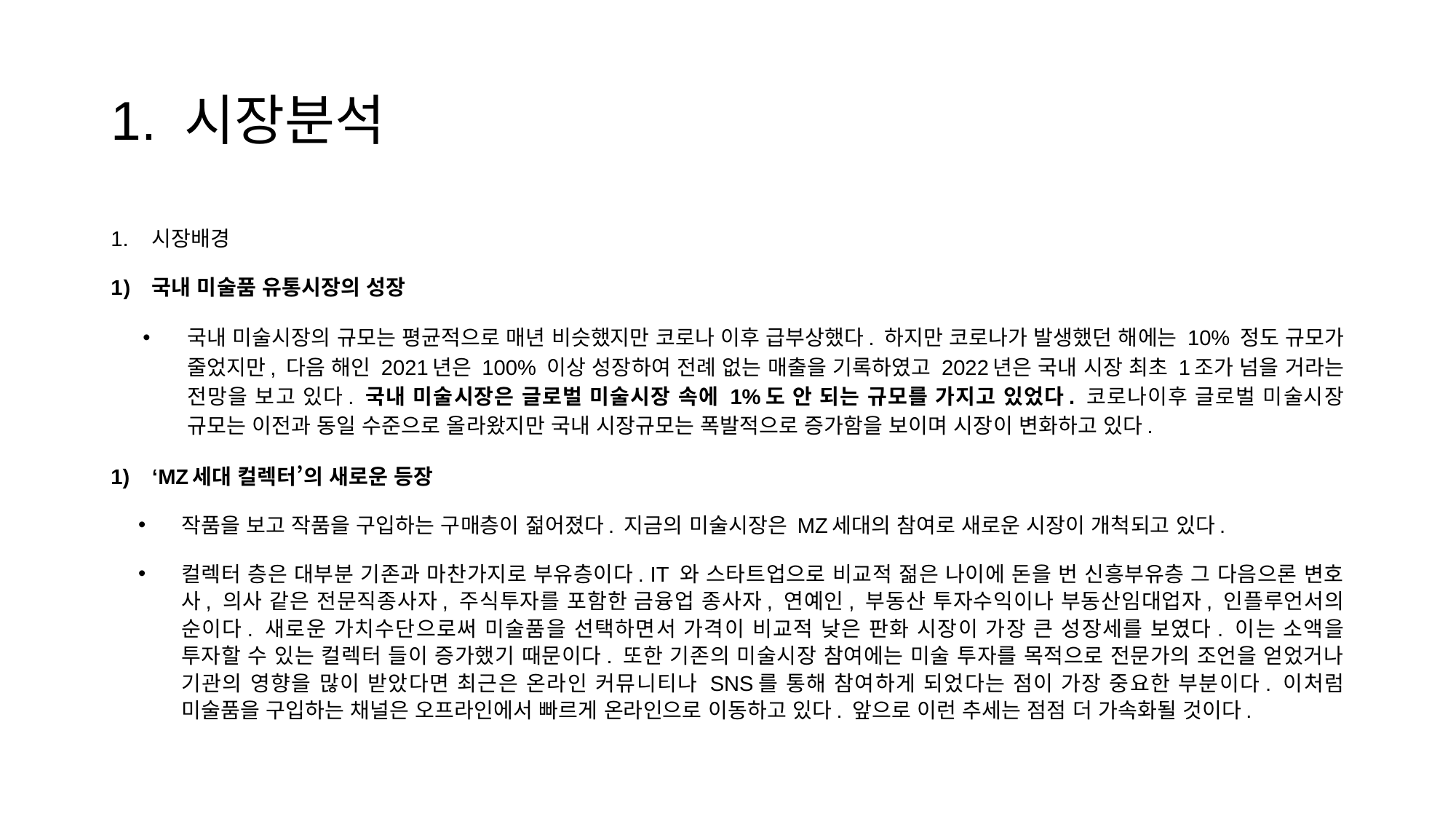

# 1. 시장분석
시장배경
국내 미술품 유통시장의 성장
국내 미술시장의 규모는 평균적으로 매년 비슷했지만 코로나 이후 급부상했다. 하지만 코로나가 발생했던 해에는 10% 정도 규모가 줄었지만, 다음 해인 2021년은 100% 이상 성장하여 전례 없는 매출을 기록하였고 2022년은 국내 시장 최초 1조가 넘을 거라는 전망을 보고 있다. 국내 미술시장은 글로벌 미술시장 속에 1%도 안 되는 규모를 가지고 있었다. 코로나이후 글로벌 미술시장 규모는 이전과 동일 수준으로 올라왔지만 국내 시장규모는 폭발적으로 증가함을 보이며 시장이 변화하고 있다.
‘MZ세대 컬렉터’의 새로운 등장
작품을 보고 작품을 구입하는 구매층이 젊어졌다. 지금의 미술시장은 MZ세대의 참여로 새로운 시장이 개척되고 있다.
컬렉터 층은 대부분 기존과 마찬가지로 부유층이다. IT 와 스타트업으로 비교적 젊은 나이에 돈을 번 신흥부유층 그 다음으론 변호사, 의사 같은 전문직종사자, 주식투자를 포함한 금융업 종사자, 연예인, 부동산 투자수익이나 부동산임대업자, 인플루언서의 순이다. 새로운 가치수단으로써 미술품을 선택하면서 가격이 비교적 낮은 판화 시장이 가장 큰 성장세를 보였다. 이는 소액을 투자할 수 있는 컬렉터 들이 증가했기 때문이다. 또한 기존의 미술시장 참여에는 미술 투자를 목적으로 전문가의 조언을 얻었거나 기관의 영향을 많이 받았다면 최근은 온라인 커뮤니티나 SNS를 통해 참여하게 되었다는 점이 가장 중요한 부분이다. 이처럼 미술품을 구입하는 채널은 오프라인에서 빠르게 온라인으로 이동하고 있다. 앞으로 이런 추세는 점점 더 가속화될 것이다.